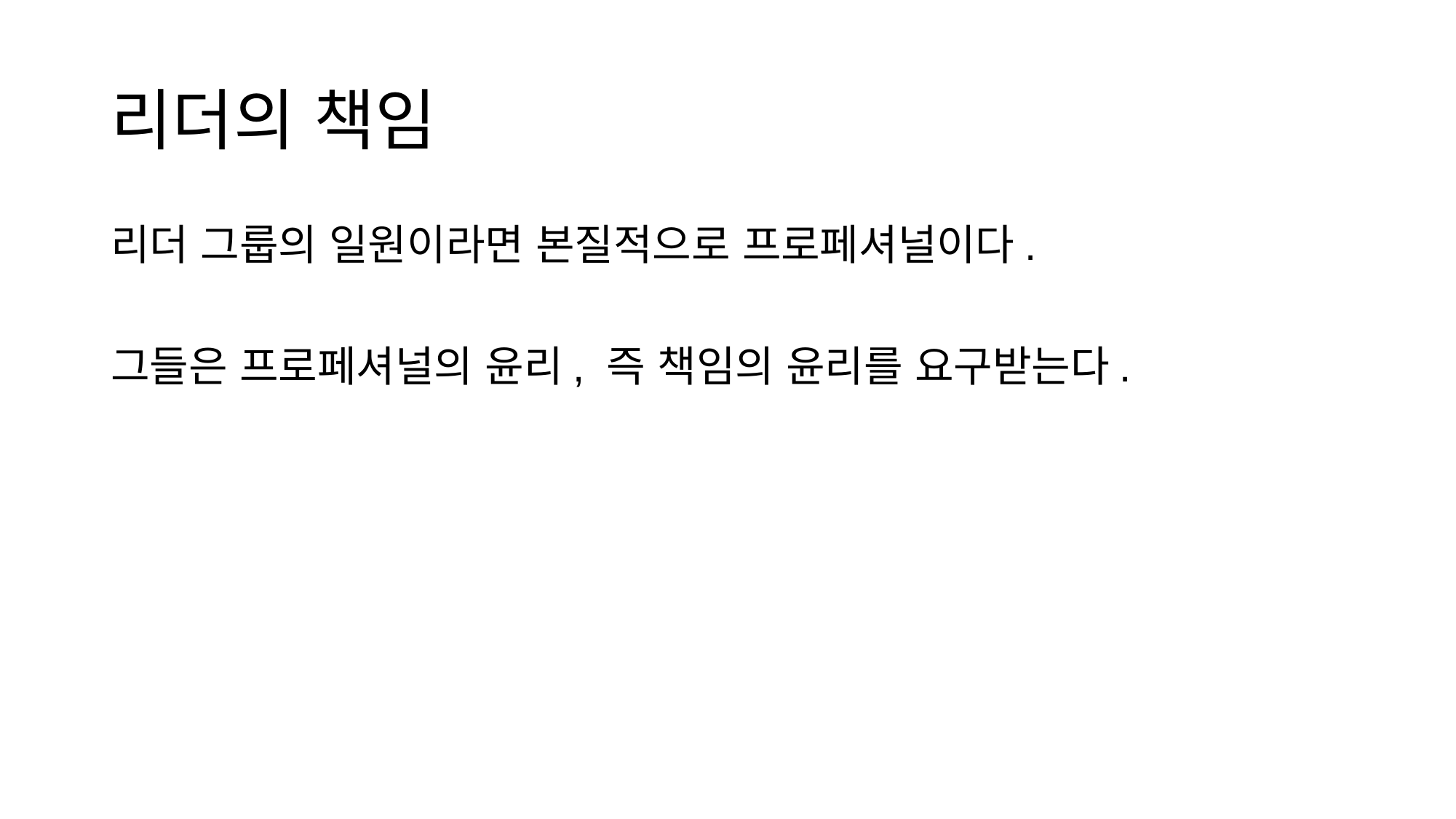

# 리더의 책임
리더 그룹의 일원이라면 본질적으로 프로페셔널이다.

그들은 프로페셔널의 윤리, 즉 책임의 윤리를 요구받는다.